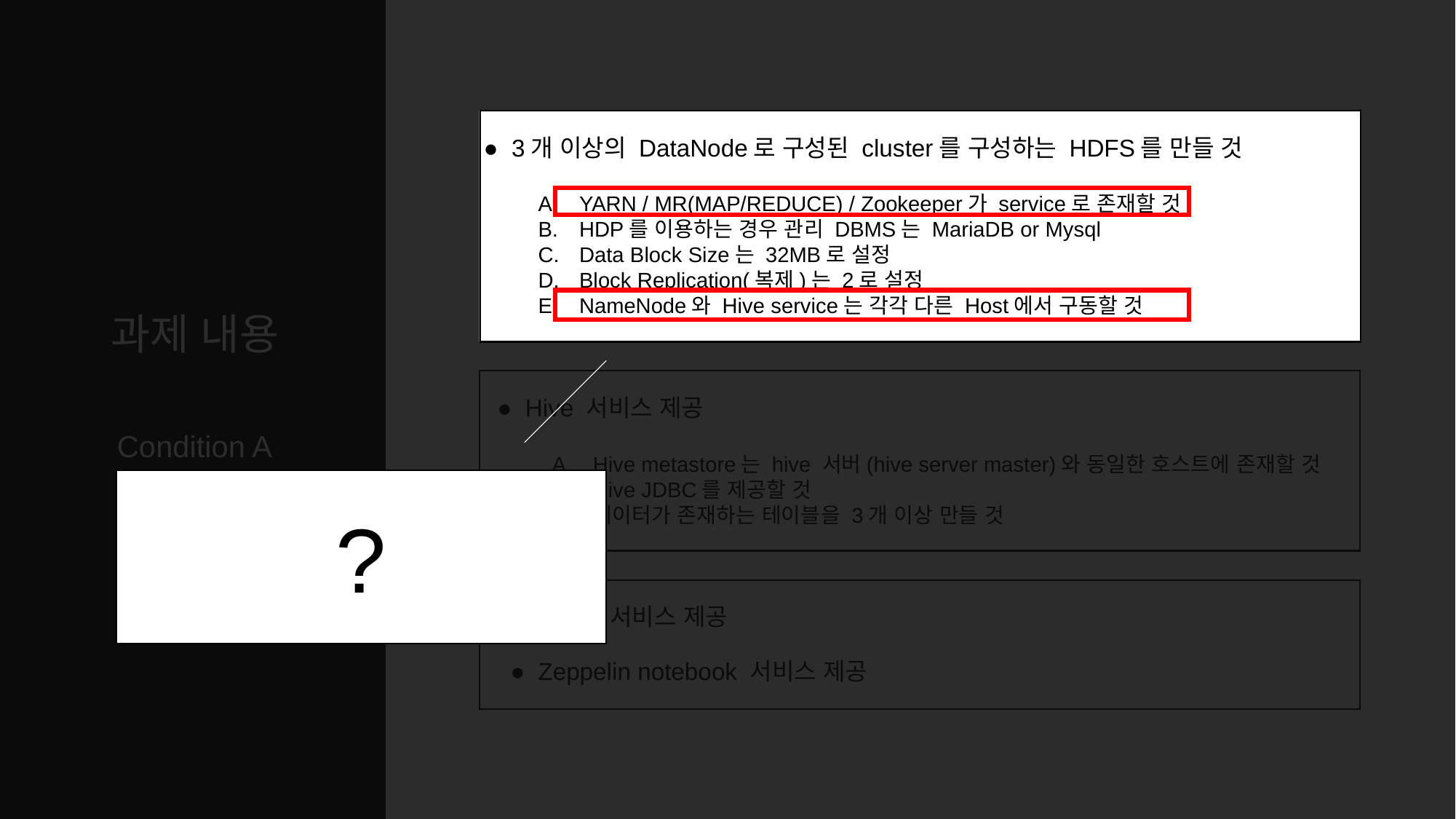

●  3개 이상의 DataNode로 구성된 cluster를 구성하는 HDFS를 만들 것

YARN / MR(MAP/REDUCE) / Zookeeper가 service로 존재할 것
HDP를 이용하는 경우 관리 DBMS는 MariaDB or Mysql
Data Block Size는 32MB로 설정
Block Replication(복제)는 2로 설정
NameNode와 Hive service는 각각 다른 HOST에서 구동할 것

●  Hive 서비스 제공

Hive metastore는 hive 서버(hive server master)와 동일한 호스트에 존재할 것
Hive JDBC를 제공할 것
데이터가 존재하는 테이블을 3개 이상 만들 것

●  Spark 서비스 제공
●  Zeppelin notebook 서비스 제공

●  3개 이상의 DataNode로 구성된 cluster를 구성하는 HDFS를 만들 것

YARN / MR(MAP/REDUCE) / Zookeeper가 service로 존재할 것
HDP를 이용하는 경우 관리 DBMS는 MariaDB or Mysql
Data Block Size는 32MB로 설정
Block Replication(복제)는 2로 설정
NameNode와 Hive service는 각각 다른 Host에서 구동할 것

과제 내용
Condition A

?